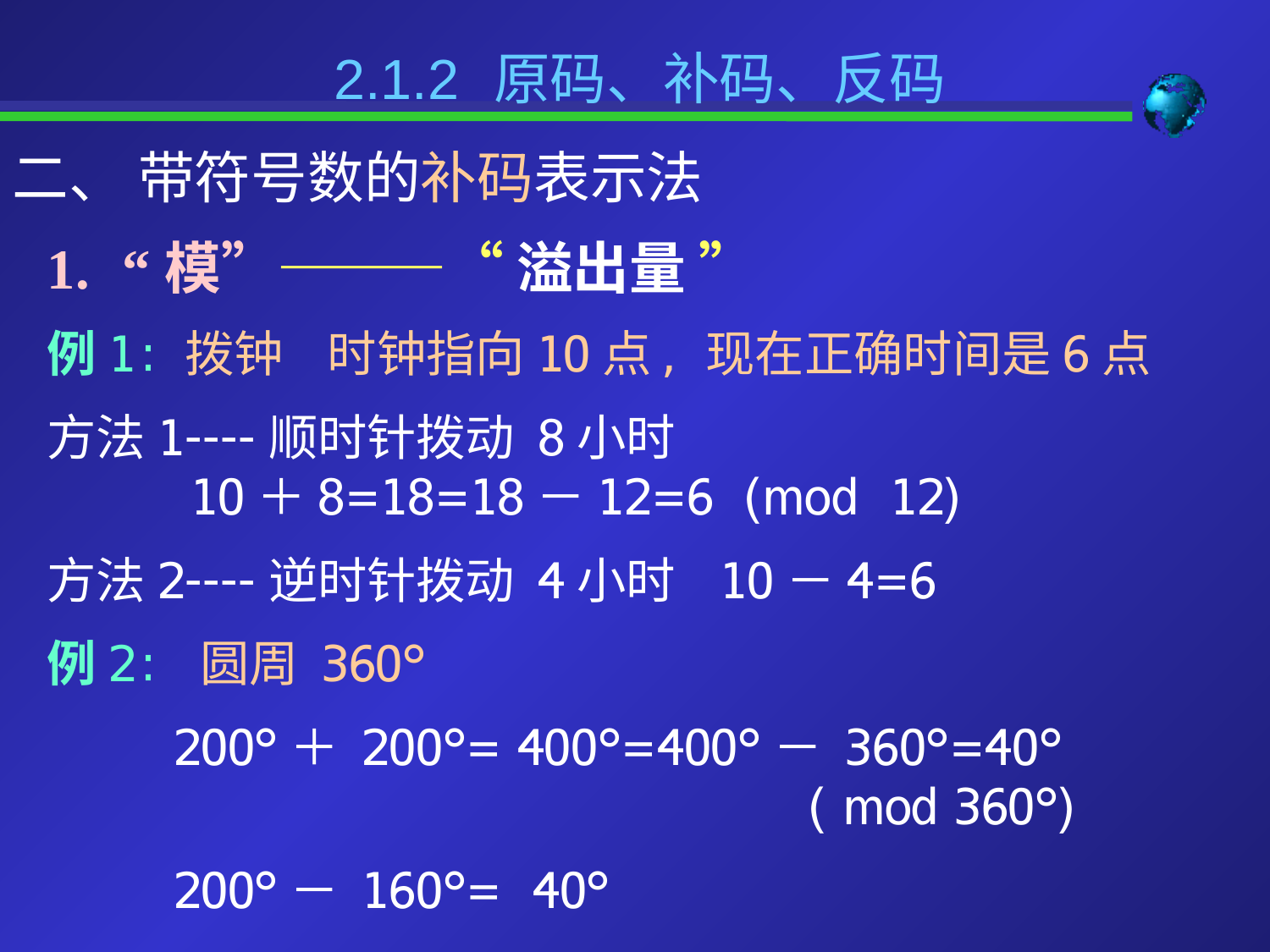

2.1.2 原码、补码、反码
二、 带符号数的补码表示法
1.  “模”———“ 溢出量 ”
例1: 拨钟    时钟指向10点, 现在正确时间是6点
方法1----顺时针拨动 8小时
            10＋8=18=18－12=6  (mod  12)
方法2----逆时针拨动 4小时   10－4=6
例2:  圆周 360°
	200°＋ 200°= 400°=400°－ 360°=40°
						( mod 360°)
	200°－ 160°=  40°